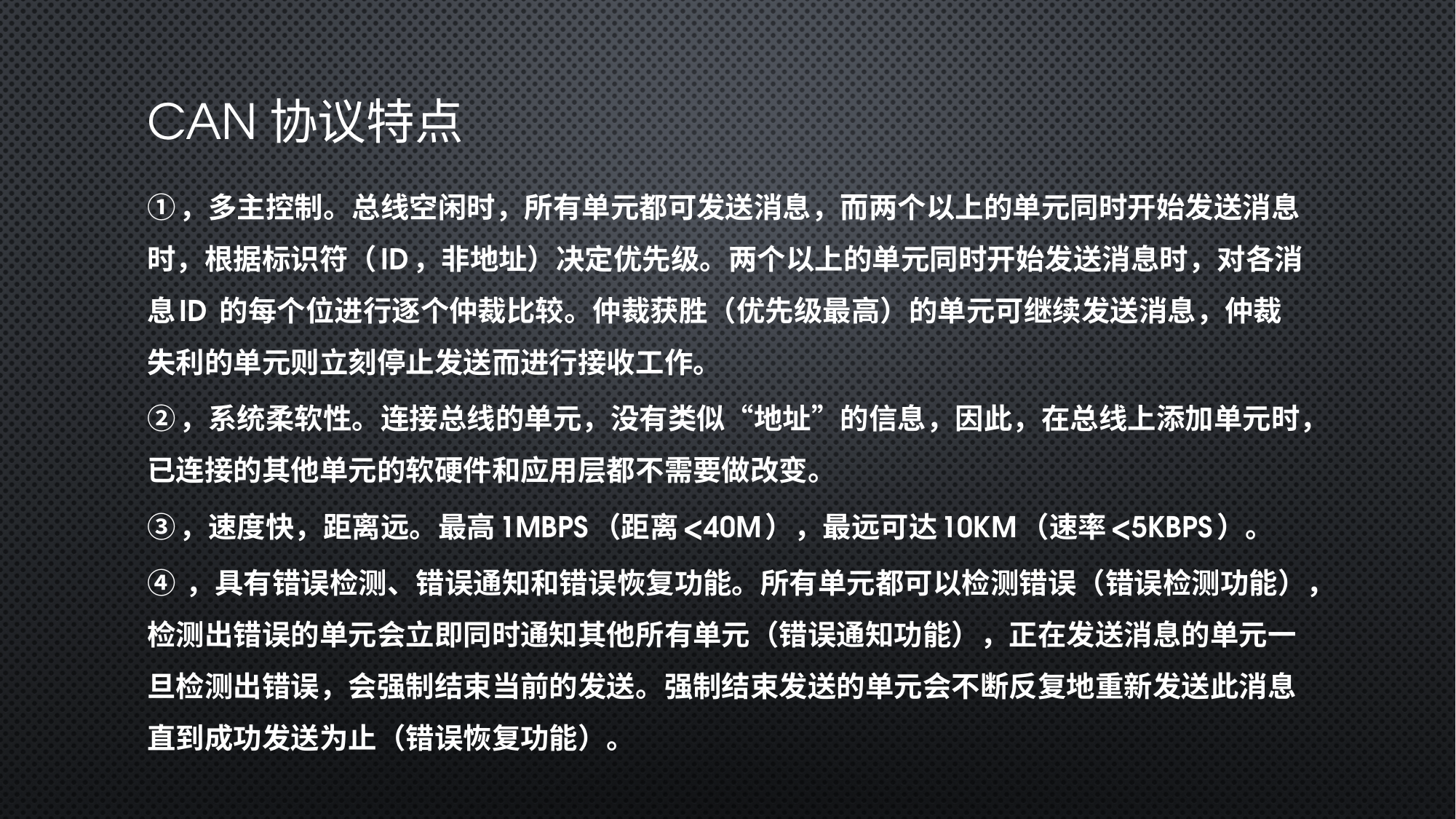

# CAN协议特点
①，多主控制。总线空闲时，所有单元都可发送消息，而两个以上的单元同时开始发送消息时，根据标识符（ID，非地址）决定优先级。两个以上的单元同时开始发送消息时，对各消息ID 的每个位进行逐个仲裁比较。仲裁获胜（优先级最高）的单元可继续发送消息，仲裁失利的单元则立刻停止发送而进行接收工作。
②，系统柔软性。连接总线的单元，没有类似“地址”的信息，因此，在总线上添加单元时，已连接的其他单元的软硬件和应用层都不需要做改变。
③，速度快，距离远。最高1Mbps（距离<40M），最远可达10KM（速率<5Kbps）。
④ ，具有错误检测、错误通知和错误恢复功能。所有单元都可以检测错误（错误检测功能），检测出错误的单元会立即同时通知其他所有单元（错误通知功能），正在发送消息的单元一旦检测出错误，会强制结束当前的发送。强制结束发送的单元会不断反复地重新发送此消息直到成功发送为止（错误恢复功能）。